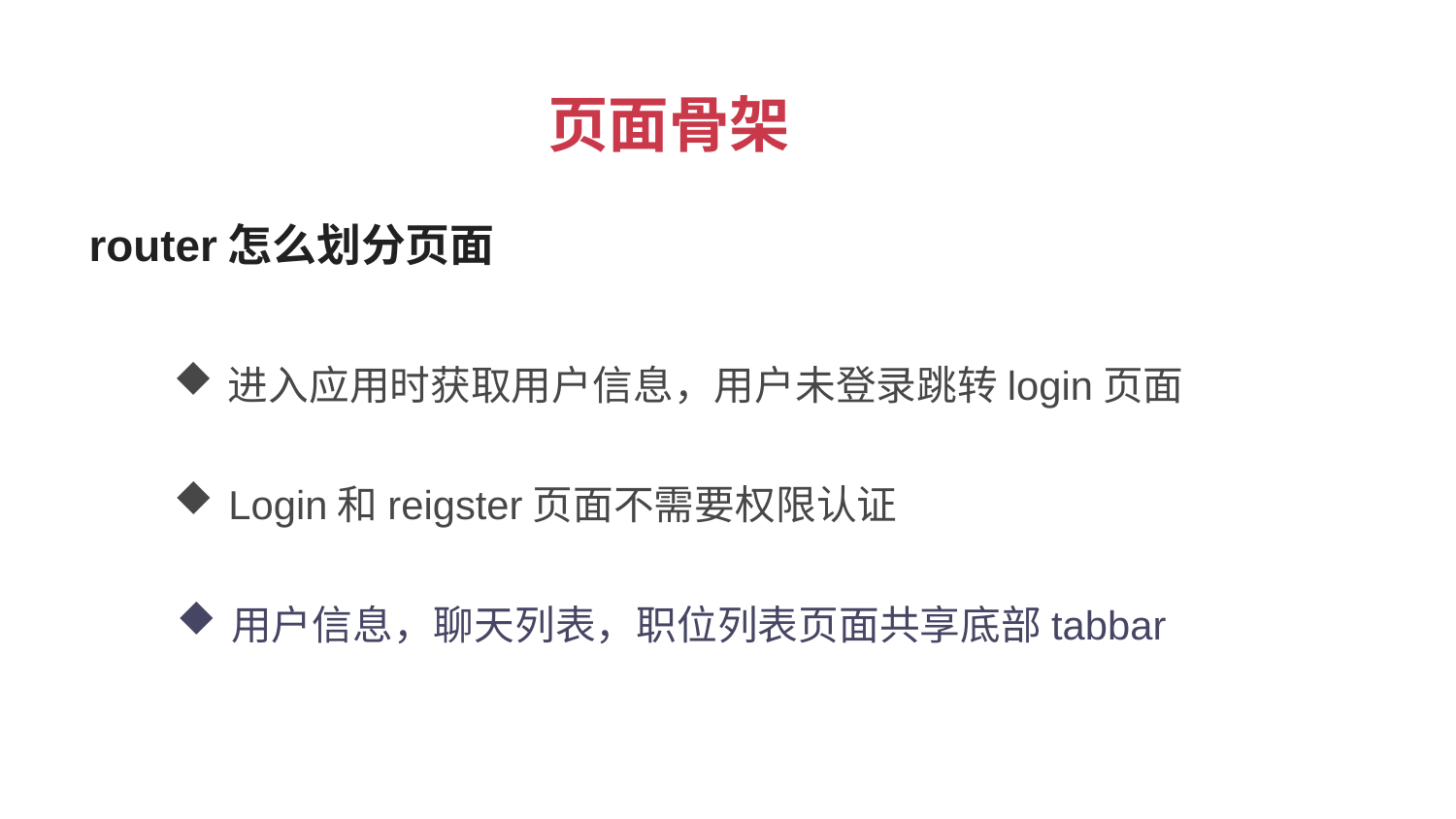

页面骨架
router怎么划分页面
进入应用时获取用户信息，用户未登录跳转login页面
Login和reigster页面不需要权限认证
用户信息，聊天列表，职位列表页面共享底部tabbar